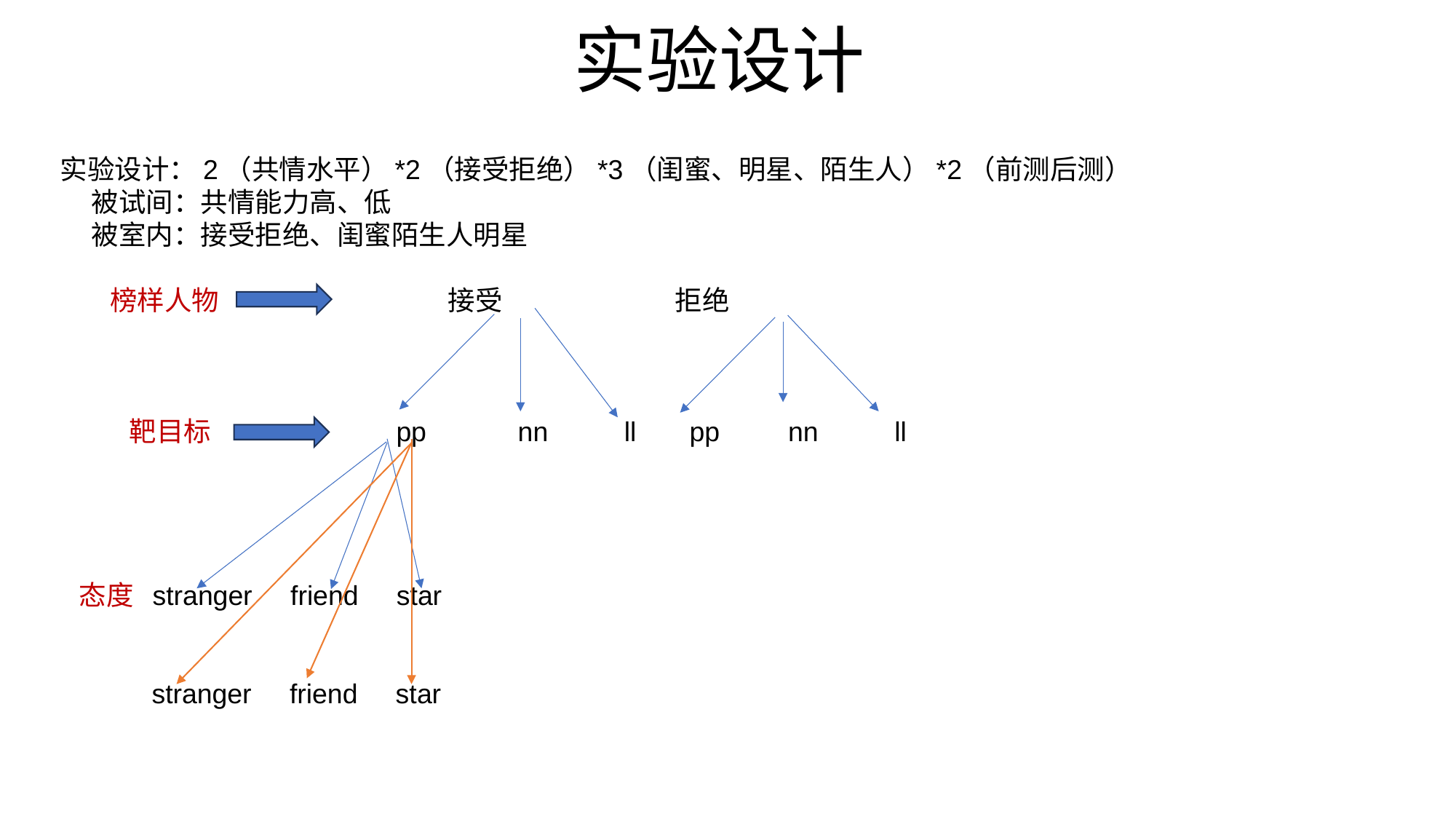

实验设计
实验设计：2（共情水平）*2（接受拒绝）*3（闺蜜、明星、陌生人）*2（前测后测）
    被试间：共情能力高、低
    被室内：接受拒绝、闺蜜陌生人明星

       榜样人物                                     接受                            拒绝

                                            pp            nn          ll       pp         nn          ll

  态度  stranger     friend     star

            stranger     friend     star

靶目标